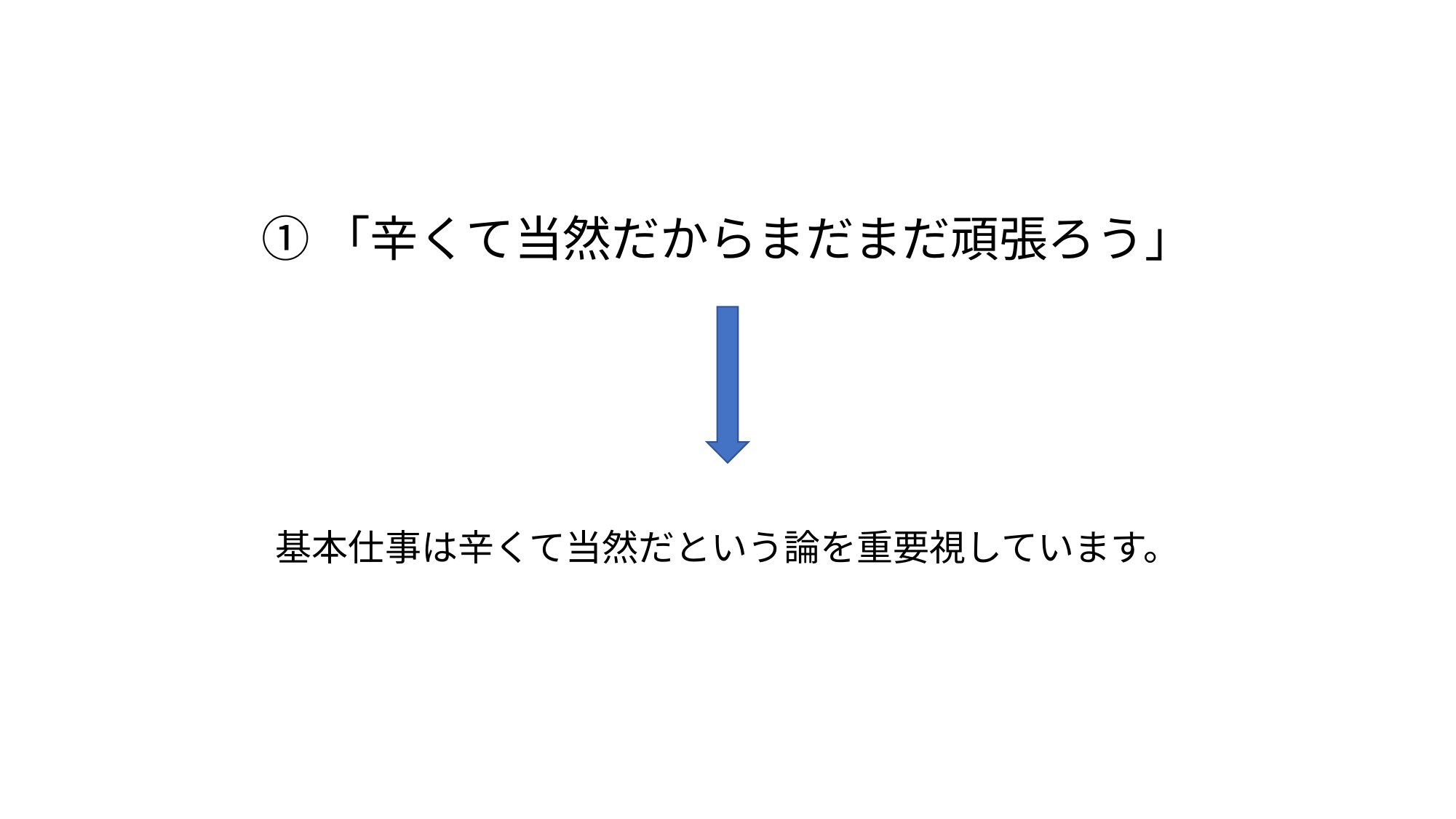

①「辛くて当然だからまだまだ頑張ろう」

基本仕事は辛くて当然だという論を重要視しています。